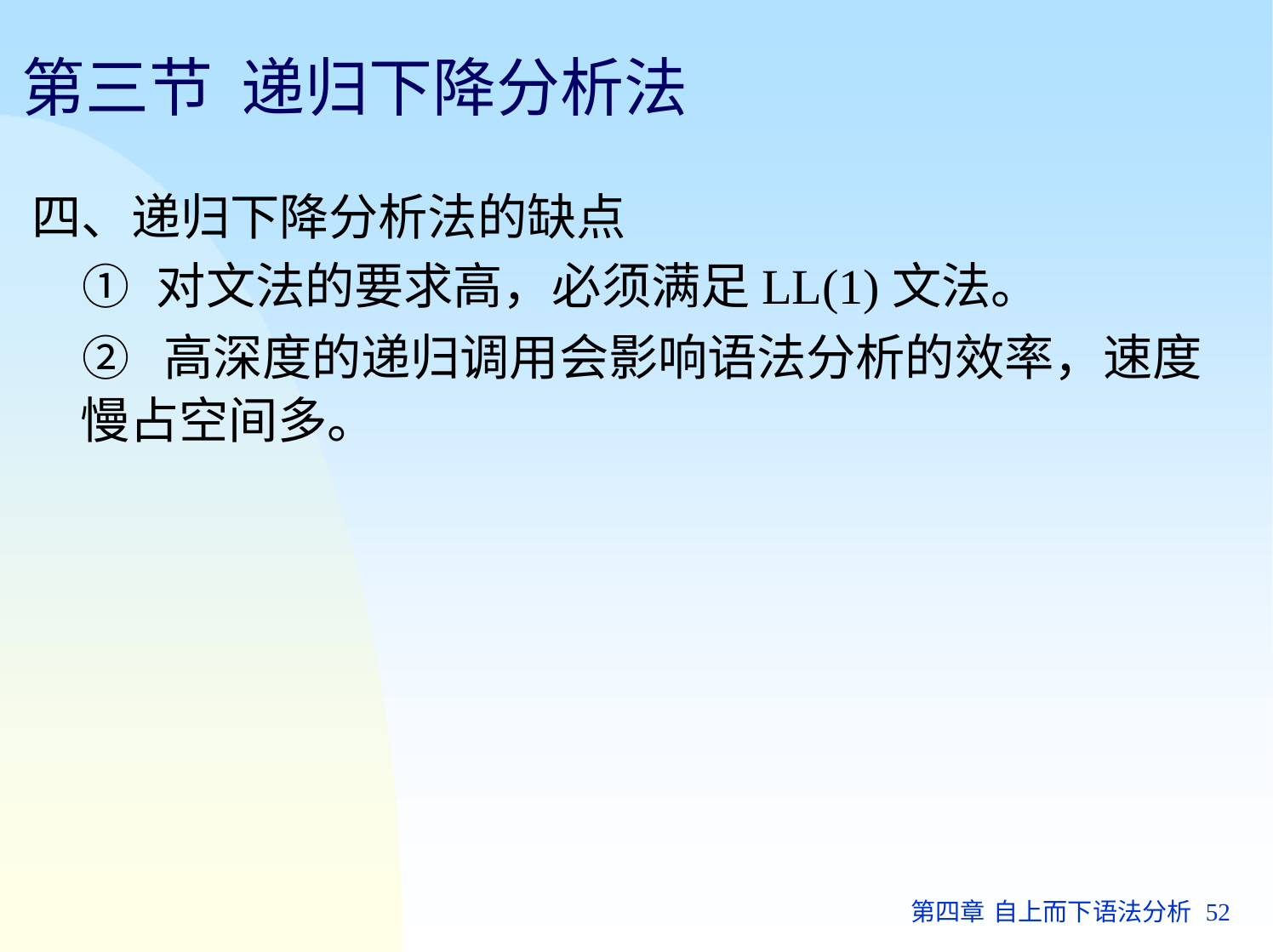

# 第三节 递归下降分析法
四、递归下降分析法的缺点
对文法的要求高，必须满足LL(1)文法。
  高深度的递归调用会影响语法分析的效率，速度慢占空间多。
第四章 自上而下语法分析 52